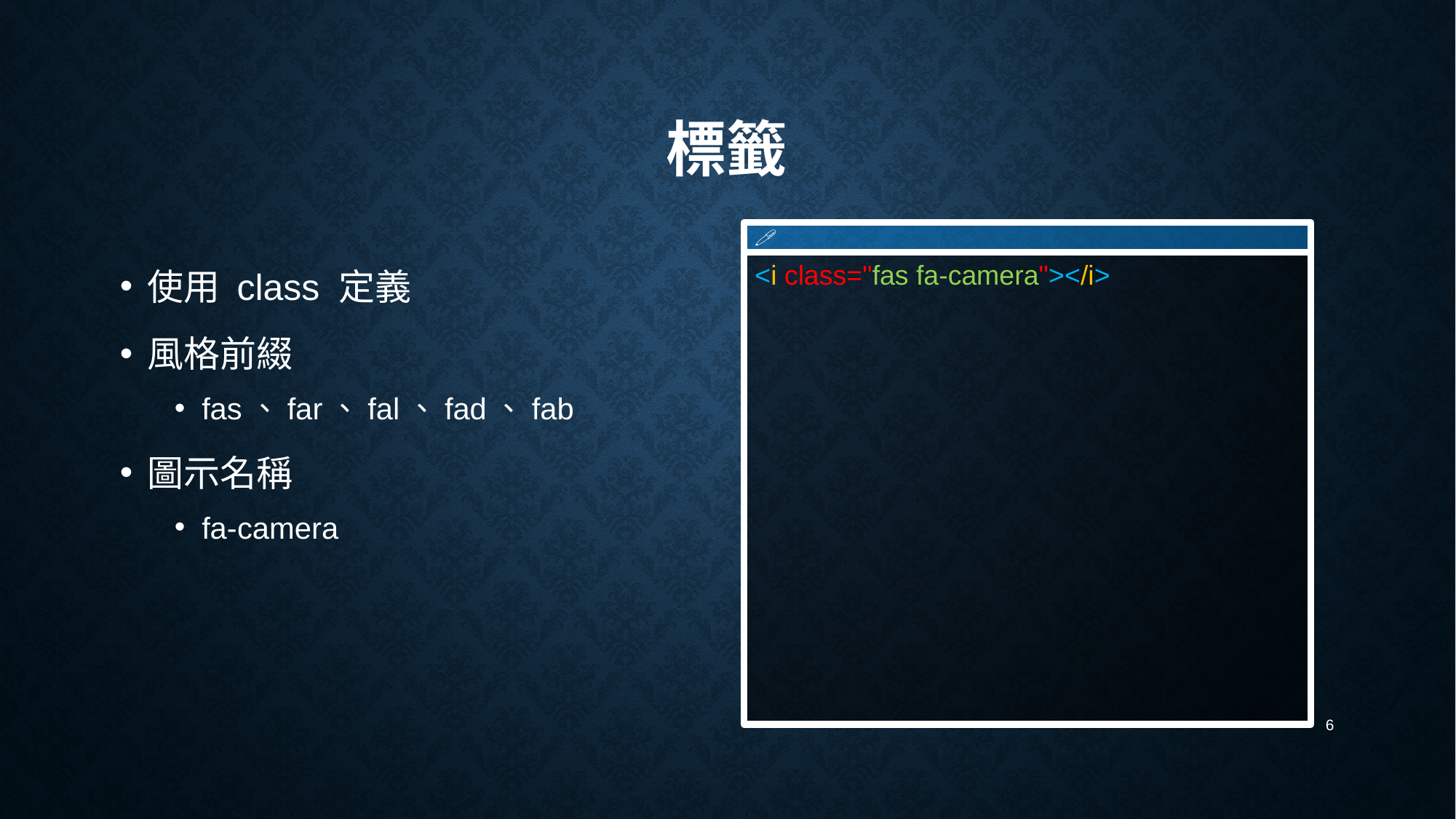

# 標籤
🖊
<i class="fas fa-camera"></i>
使用 class 定義
風格前綴
fas、far、fal、fad、fab
圖示名稱
fa-camera
6